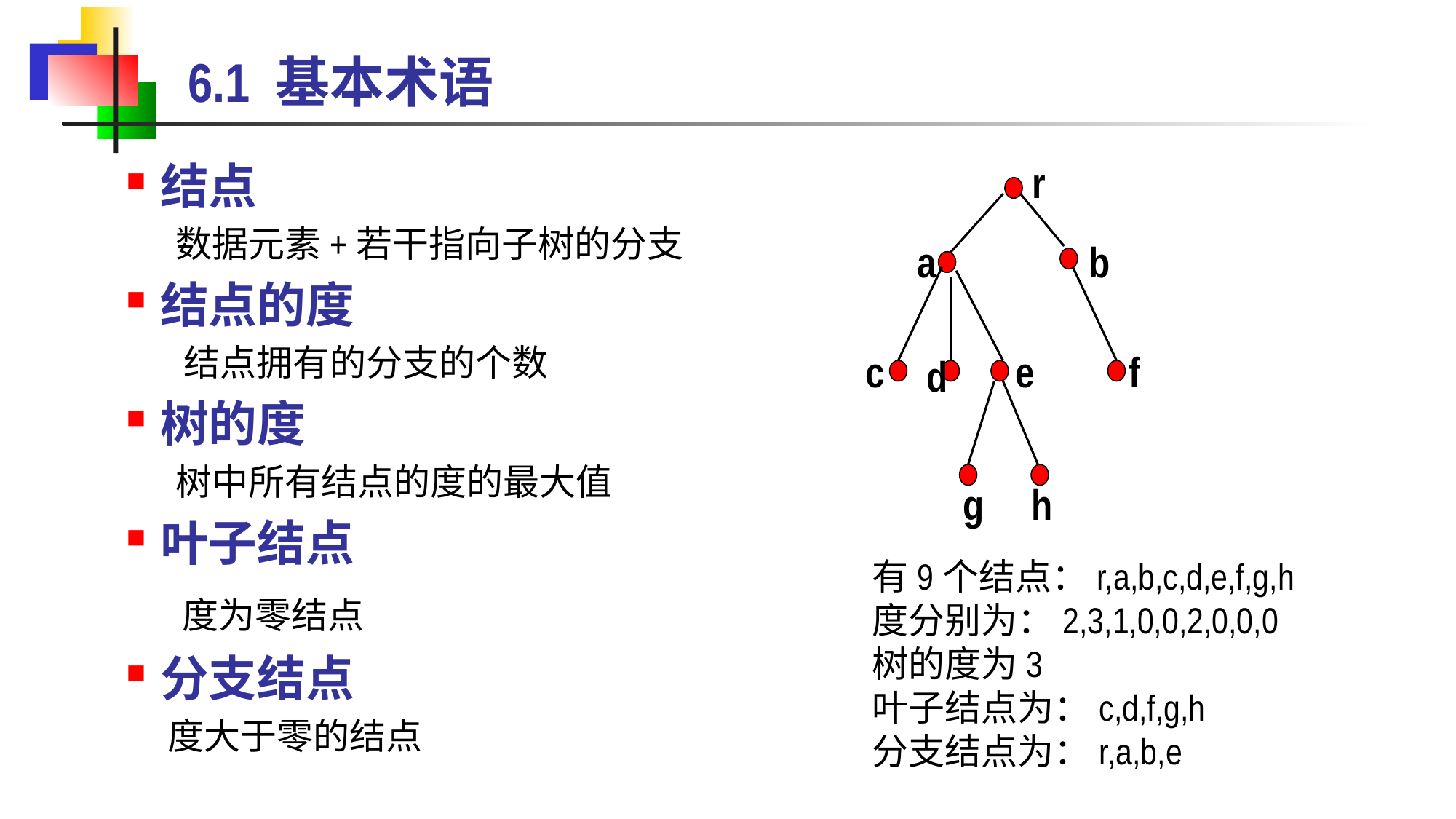

# 6.1 基本术语
结点
     数据元素+若干指向子树的分支
结点的度
      结点拥有的分支的个数
树的度
     树中所有结点的度的最大值
叶子结点
    度为零结点
分支结点
    度大于零的结点

r

a
b

c
e
f
d

g
h
有9个结点：r,a,b,c,d,e,f,g,h
度分别为：2,3,1,0,0,2,0,0,0
树的度为3
叶子结点为：c,d,f,g,h
分支结点为：r,a,b,e